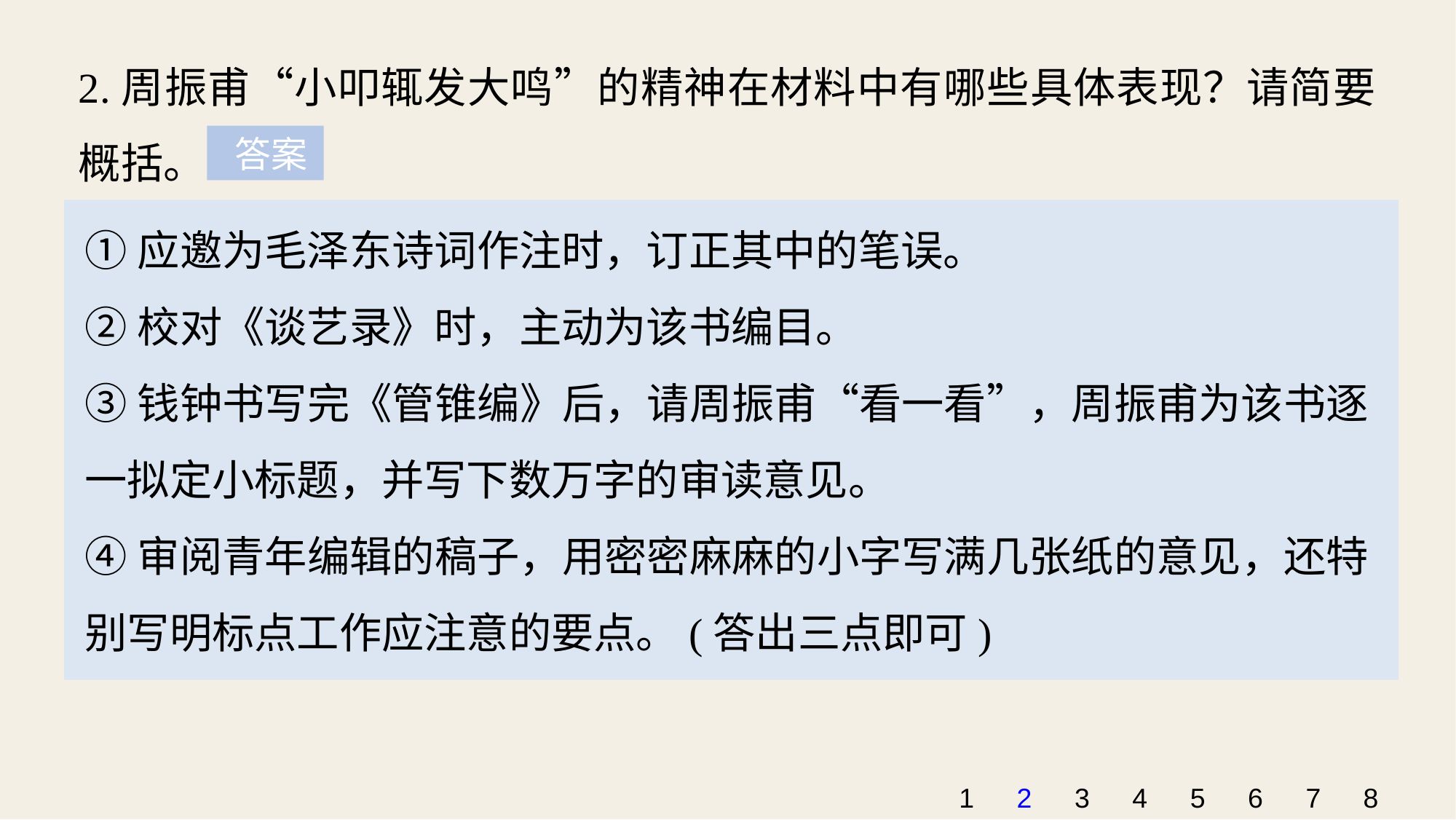

2.周振甫“小叩辄发大鸣”的精神在材料中有哪些具体表现？请简要概括。
 答案
①应邀为毛泽东诗词作注时，订正其中的笔误。
②校对《谈艺录》时，主动为该书编目。
③钱钟书写完《管锥编》后，请周振甫“看一看”，周振甫为该书逐一拟定小标题，并写下数万字的审读意见。
④审阅青年编辑的稿子，用密密麻麻的小字写满几张纸的意见，还特别写明标点工作应注意的要点。(答出三点即可)

1
2
3
4
5
6
7
8